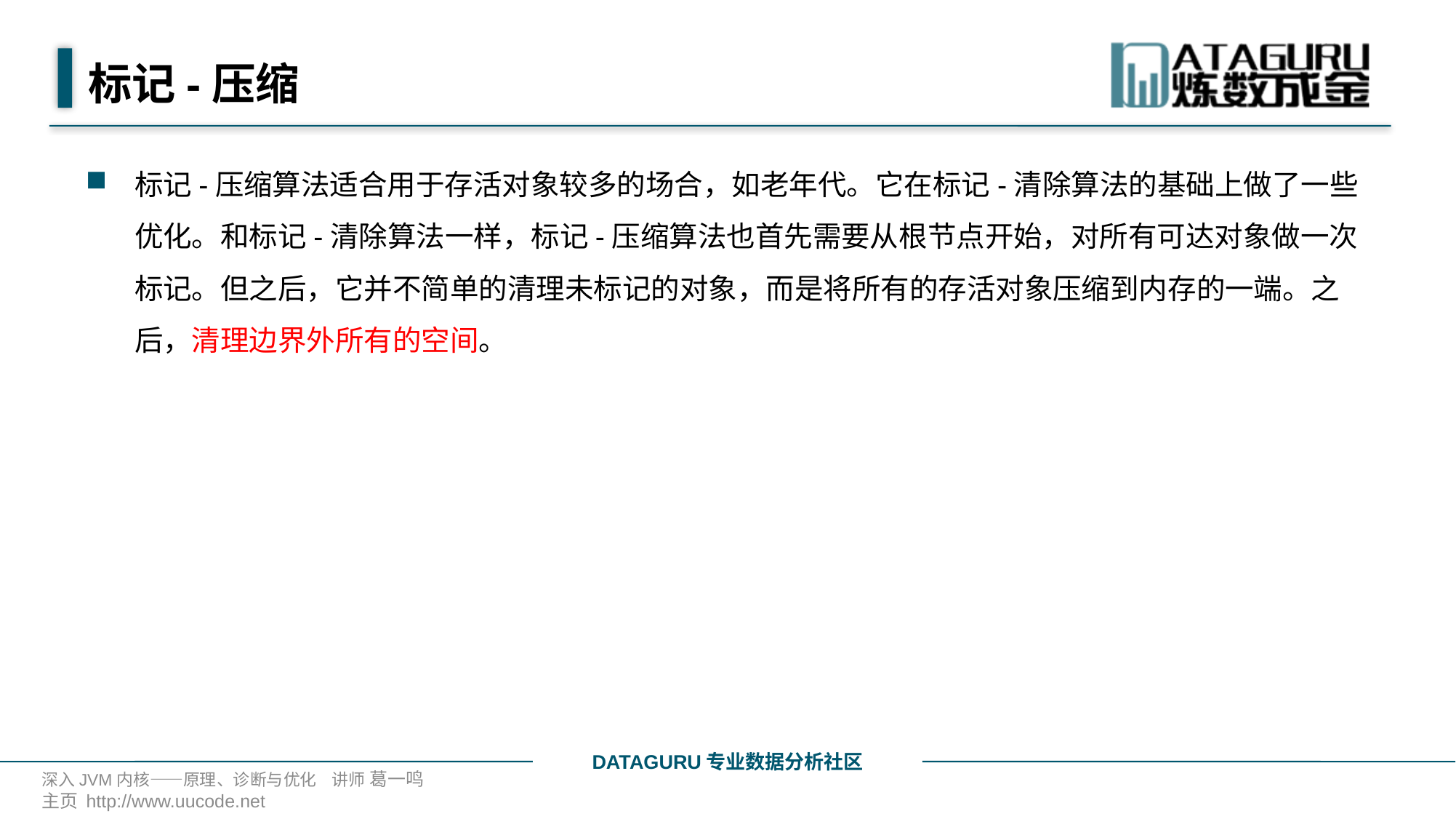

# 标记-压缩
标记-压缩算法适合用于存活对象较多的场合，如老年代。它在标记-清除算法的基础上做了一些优化。和标记-清除算法一样，标记-压缩算法也首先需要从根节点开始，对所有可达对象做一次标记。但之后，它并不简单的清理未标记的对象，而是将所有的存活对象压缩到内存的一端。之后，清理边界外所有的空间。